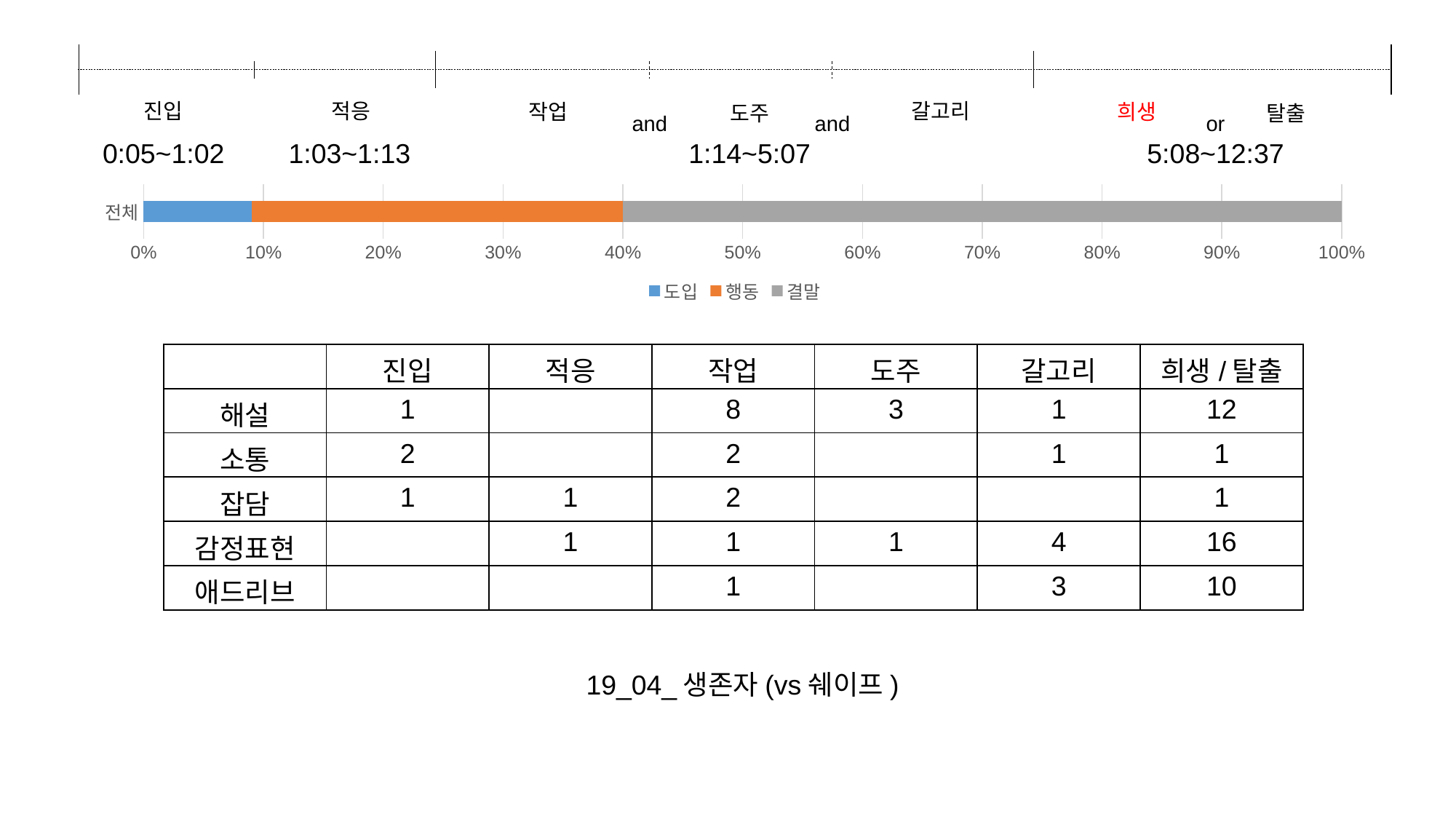

and
and
진입
적응
갈고리
작업
희생
탈출
도주
or
0:05~1:02
1:03~1:13
1:14~5:07
5:08~12:37

### Chart

| Category | 도입 | 행동 | 결말 |
|---|---|---|---|
| 전체 | 9.0 | 31.0 | 60.0 |
|  | 진입 | 적응 | 작업 | 도주 | 갈고리 | 희생/탈출 |
| --- | --- | --- | --- | --- | --- | --- |
| 해설 | 1 |  | 8 | 3 | 1 | 12 |
| 소통 | 2 |  | 2 |  | 1 | 1 |
| 잡담 | 1 | 1 | 2 |  |  | 1 |
| 감정표현 |  | 1 | 1 | 1 | 4 | 16 |
| 애드리브 |  |  | 1 |  | 3 | 10 |
19_04_생존자(vs쉐이프)